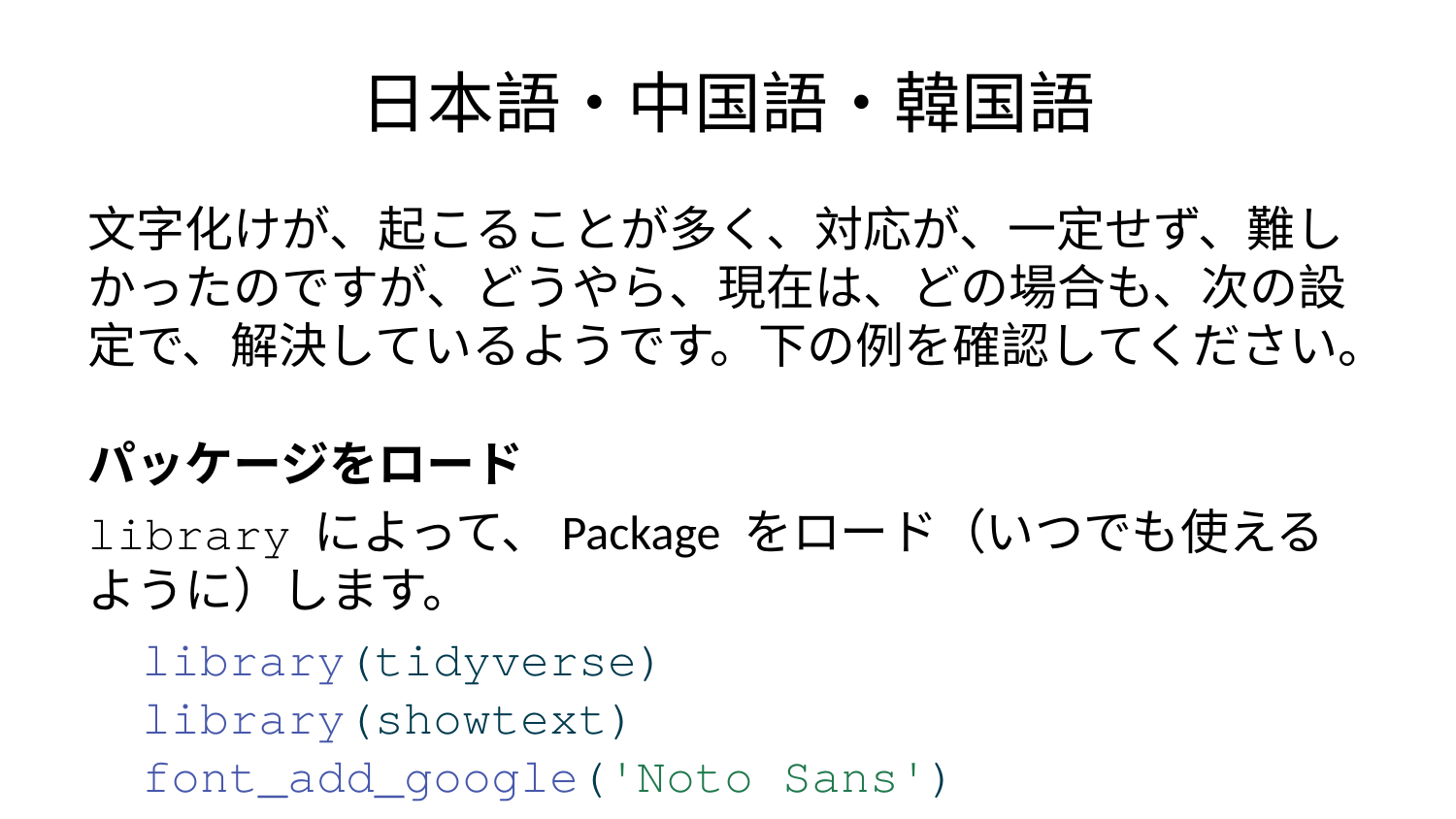

# 日本語・中国語・韓国語
文字化けが、起こることが多く、対応が、一定せず、難しかったのですが、どうやら、現在は、どの場合も、次の設定で、解決しているようです。下の例を確認してください。
パッケージをロード
library によって、Package をロード（いつでも使えるように）します。
library(tidyverse)
library(showtext)
font_add_google('Noto Sans')
font_install(source_han_serif())
showtext_auto()